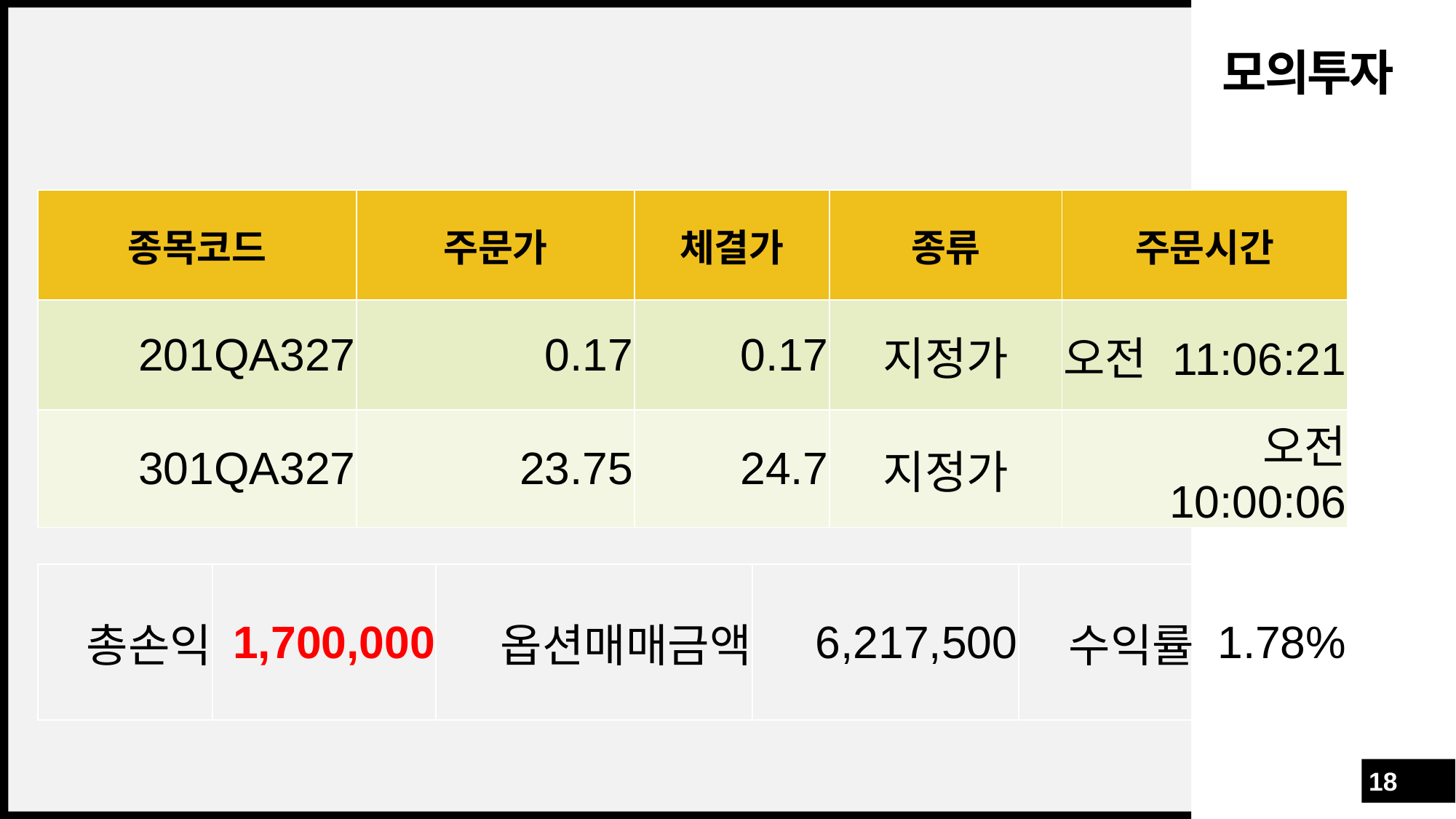

모의투자
| 종목코드 | 주문가 | 체결가 | 종류 | 주문시간 |
| --- | --- | --- | --- | --- |
| 201QA327 | 0.17 | 0.17 | 지정가 | 오전 11:06:21 |
| 301QA327 | 23.75 | 24.7 | 지정가 | 오전 10:00:06 |
| 총손익 | 1,700,000 | 옵션매매금액 | 6,217,500 | 수익률 | 1.78% |
| --- | --- | --- | --- | --- | --- |

18